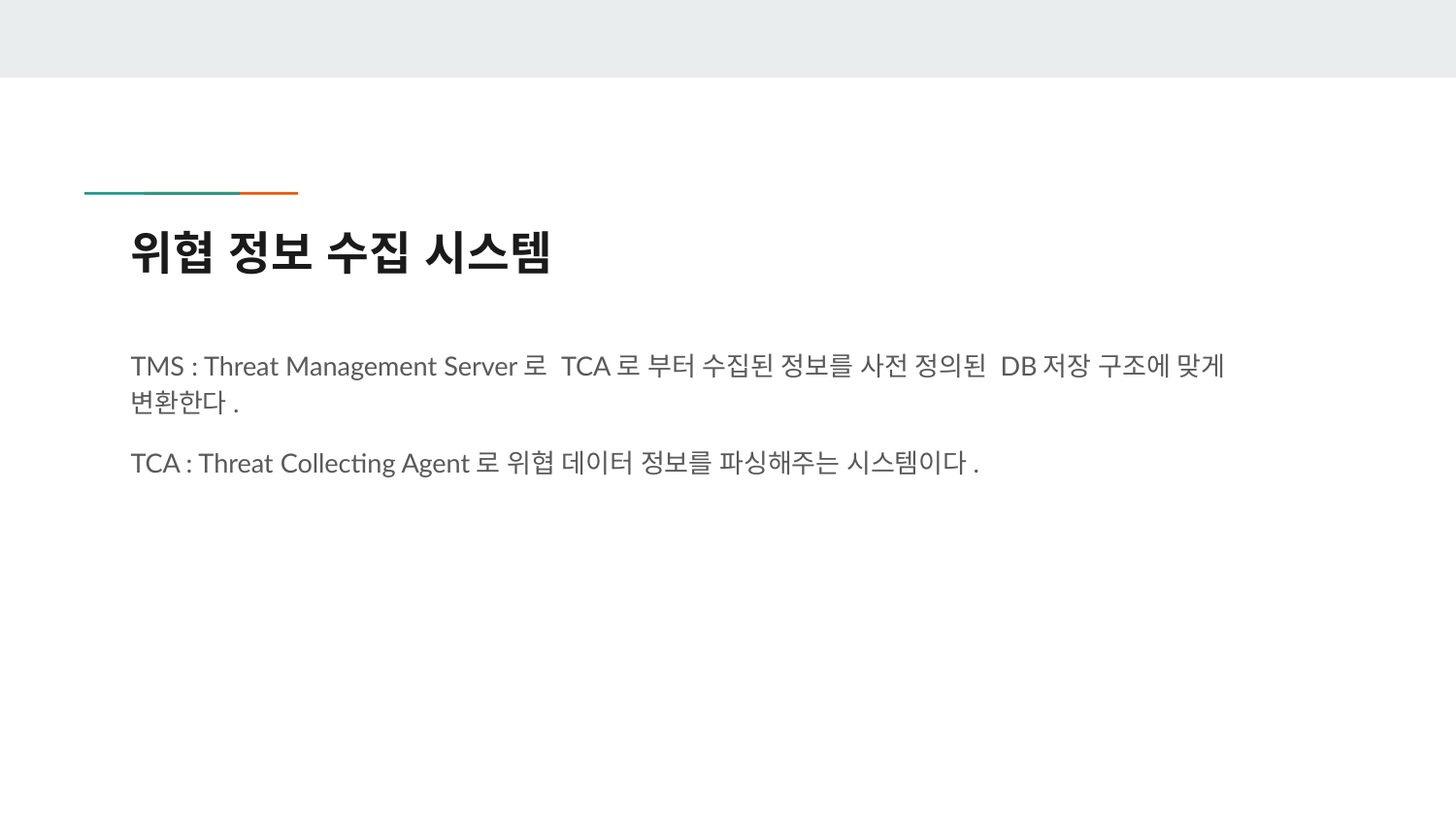

# 위협 정보 수집 시스템
TMS : Threat Management Server로 TCA로 부터 수집된 정보를 사전 정의된 DB저장 구조에 맞게 변환한다.
TCA : Threat Collecting Agent로 위협 데이터 정보를 파싱해주는 시스템이다.